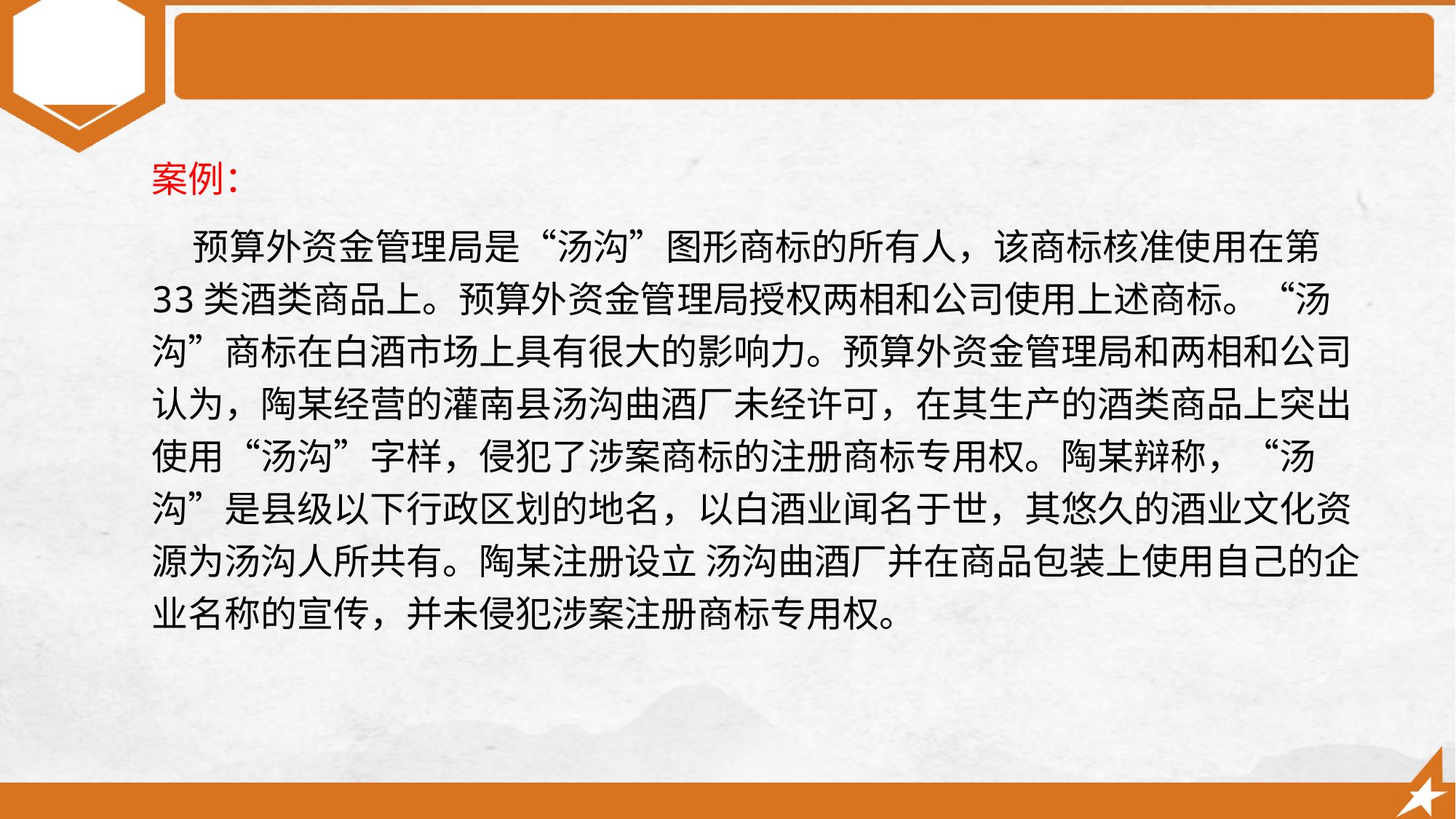

案例：
    预算外资金管理局是“汤沟”图形商标的所有人，该商标核准使用在第33类酒类商品上。预算外资金管理局授权两相和公司使用上述商标。“汤沟”商标在白酒市场上具有很大的影响力。预算外资金管理局和两相和公司认为，陶某经营的灌南县汤沟曲酒厂未经许可，在其生产的酒类商品上突出使用“汤沟”字样，侵犯了涉案商标的注册商标专用权。陶某辩称，“汤沟”是县级以下行政区划的地名，以白酒业闻名于世，其悠久的酒业文化资源为汤沟人所共有。陶某注册设立 汤沟曲酒厂并在商品包装上使用自己的企业名称的宣传，并未侵犯涉案注册商标专用权。